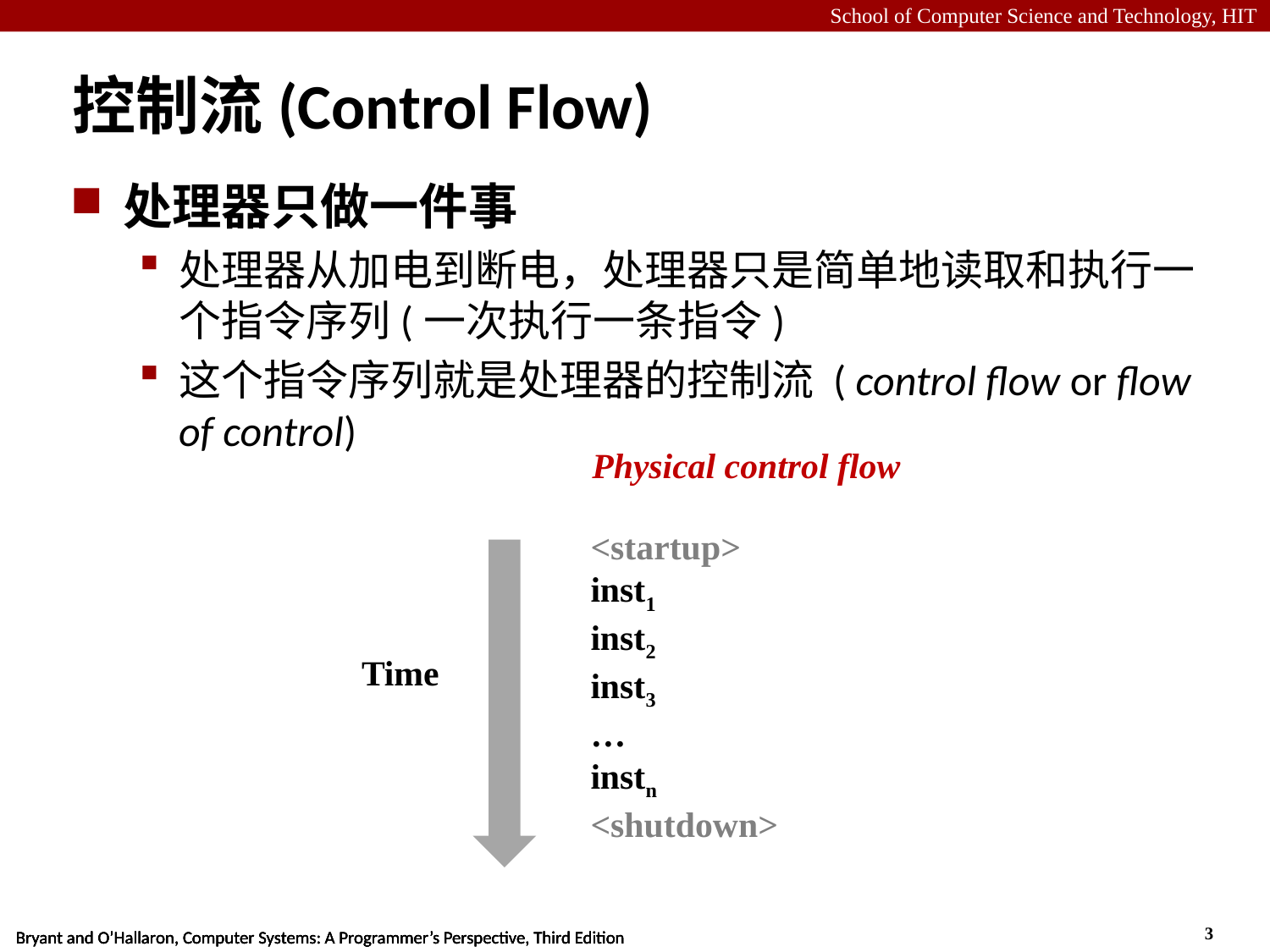

# 控制流(Control Flow)
处理器只做一件事
处理器从加电到断电，处理器只是简单地读取和执行一个指令序列(一次执行一条指令)
这个指令序列就是处理器的控制流 ( control flow or flow of control)

Physical control flow
<startup>
inst1
inst2
inst3
…
instn
<shutdown>

Time